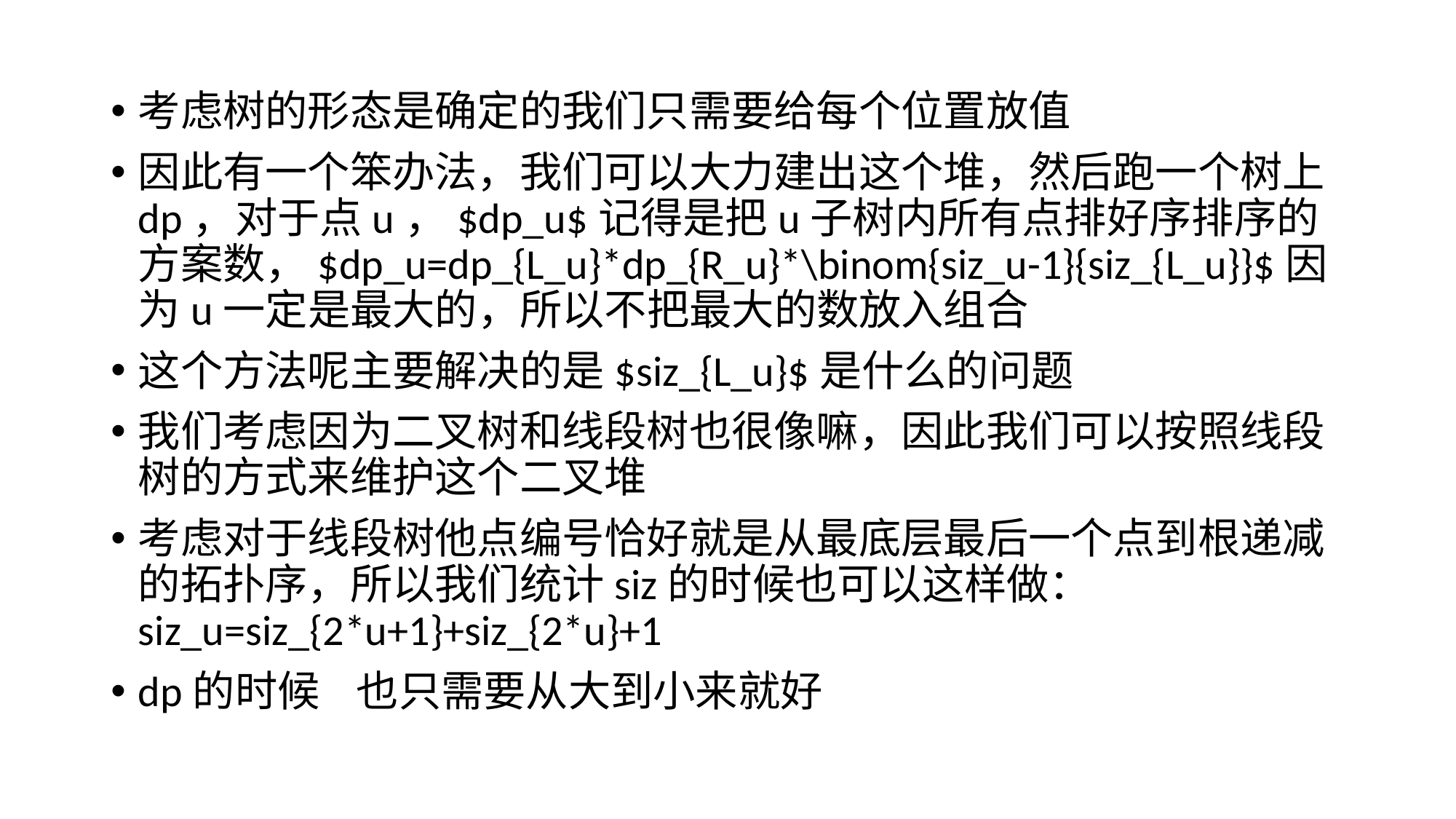

考虑树的形态是确定的我们只需要给每个位置放值
因此有一个笨办法，我们可以大力建出这个堆，然后跑一个树上dp，对于点u，$dp_u$记得是把u子树内所有点排好序排序的方案数，$dp_u=dp_{L_u}*dp_{R_u}*\binom{siz_u-1}{siz_{L_u}}$因为u一定是最大的，所以不把最大的数放入组合
这个方法呢主要解决的是$siz_{L_u}$是什么的问题
我们考虑因为二叉树和线段树也很像嘛，因此我们可以按照线段树的方式来维护这个二叉堆
考虑对于线段树他点编号恰好就是从最底层最后一个点到根递减的拓扑序，所以我们统计siz的时候也可以这样做：siz_u=siz_{2*u+1}+siz_{2*u}+1
dp的时候	也只需要从大到小来就好